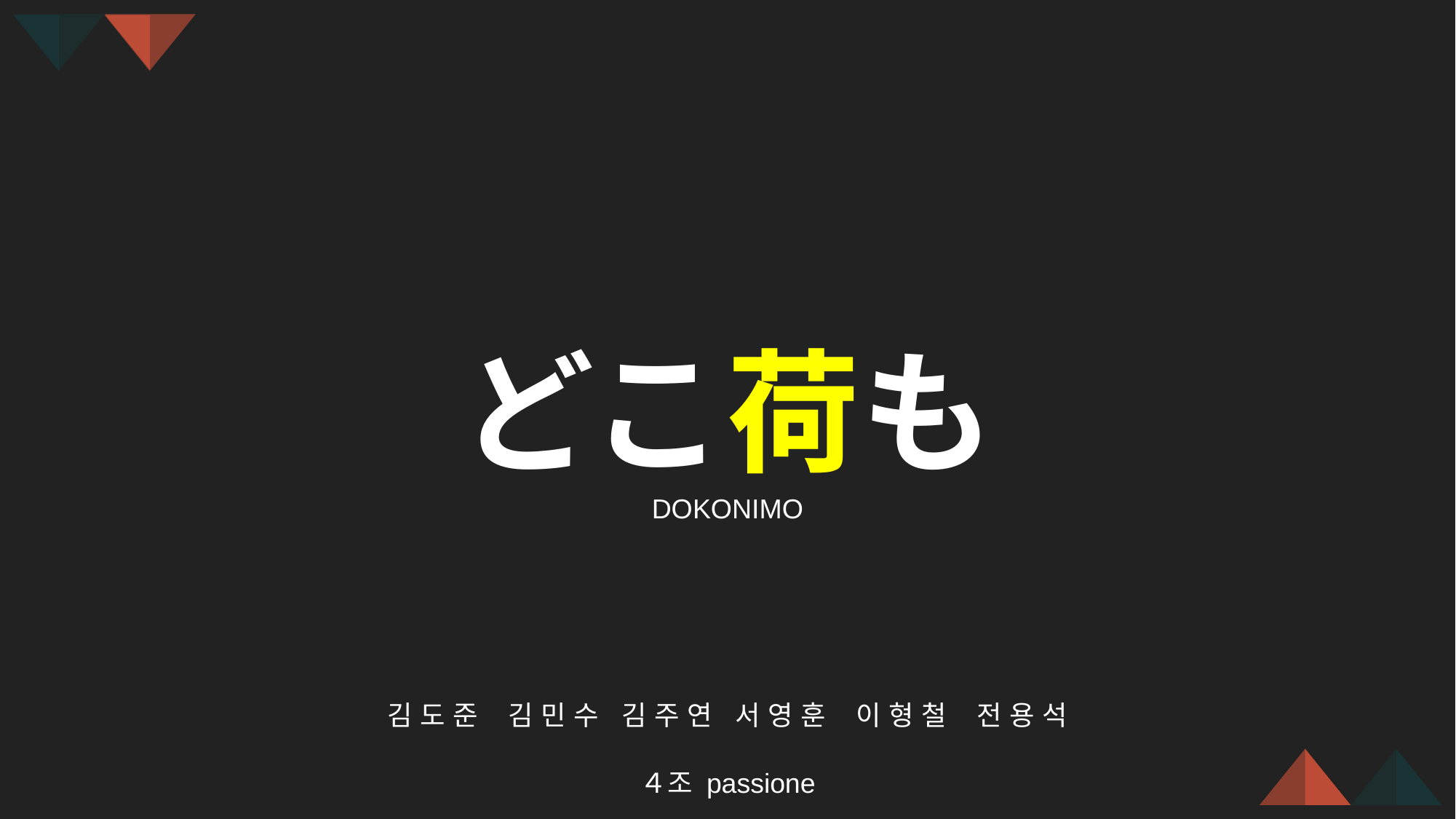

どこ荷も
DOKONIMO
김 도 준    김 민 수   김 주 연   서 영 훈    이 형 철    전 용 석
４조 passione